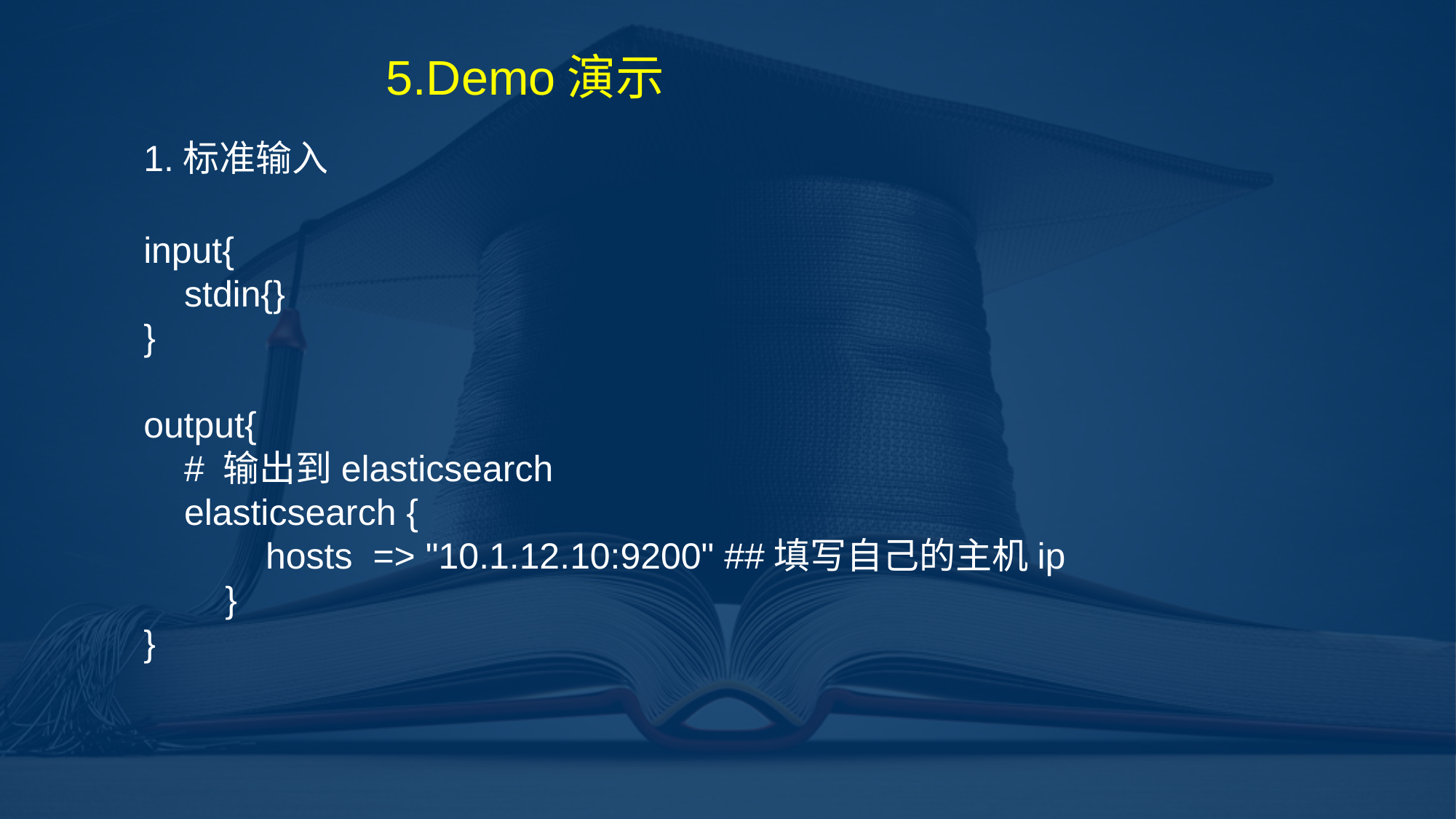

5.Demo演示
1.标准输入
input{
    stdin{}
}

output{
    # 输出到elasticsearch
    elasticsearch {
            hosts  => "10.1.12.10:9200" ##填写自己的主机ip
        }
}